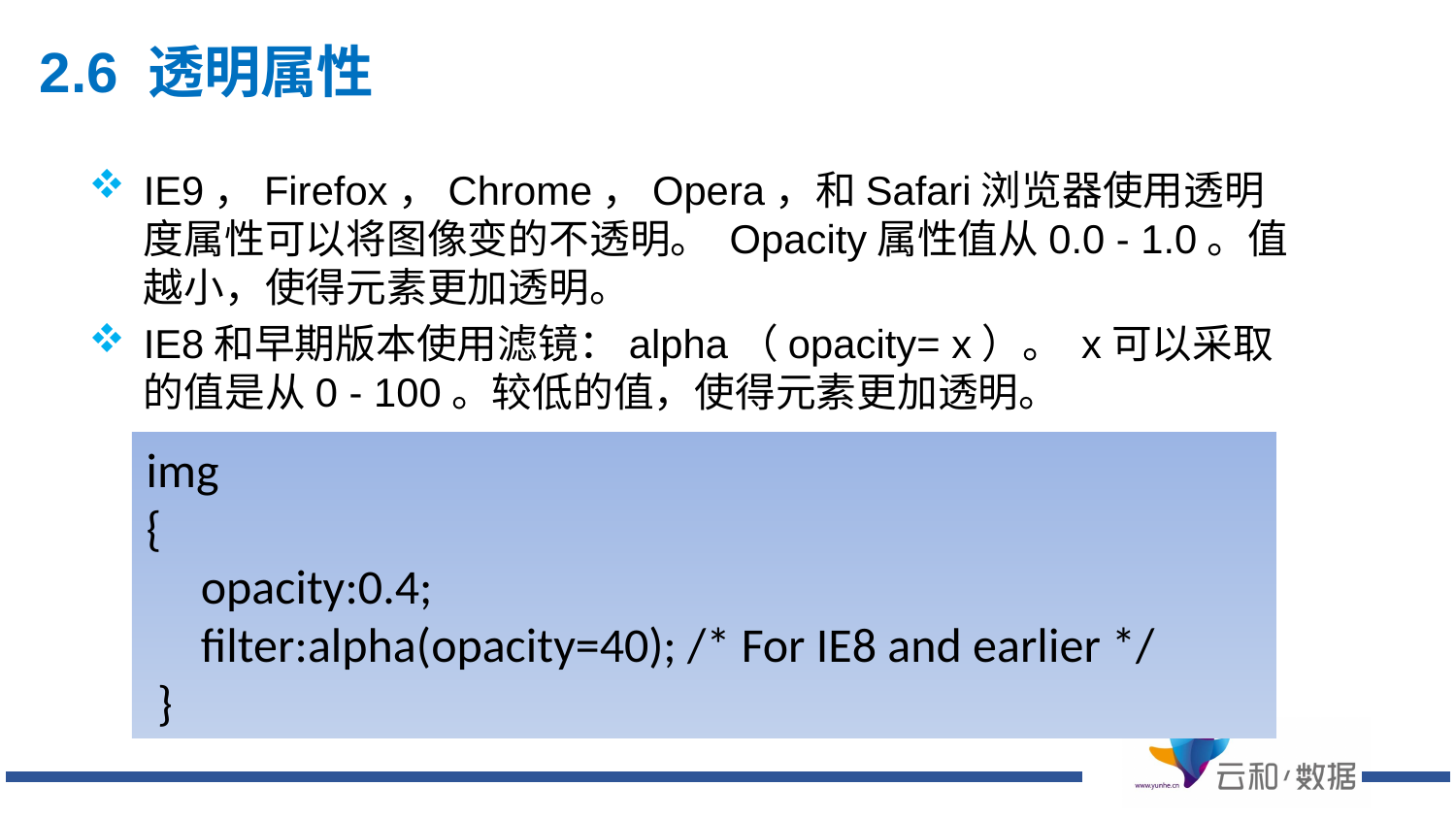

# 2.6 透明属性
IE9，Firefox，Chrome，Opera，和Safari浏览器使用透明度属性可以将图像变的不透明。 Opacity属性值从0.0 - 1.0。值越小，使得元素更加透明。
IE8和早期版本使用滤镜：alpha（opacity= x）。 x可以采取的值是从0 - 100。较低的值，使得元素更加透明。

img
{
     opacity:0.4;
     filter:alpha(opacity=40); /* For IE8 and earlier */
 }
15